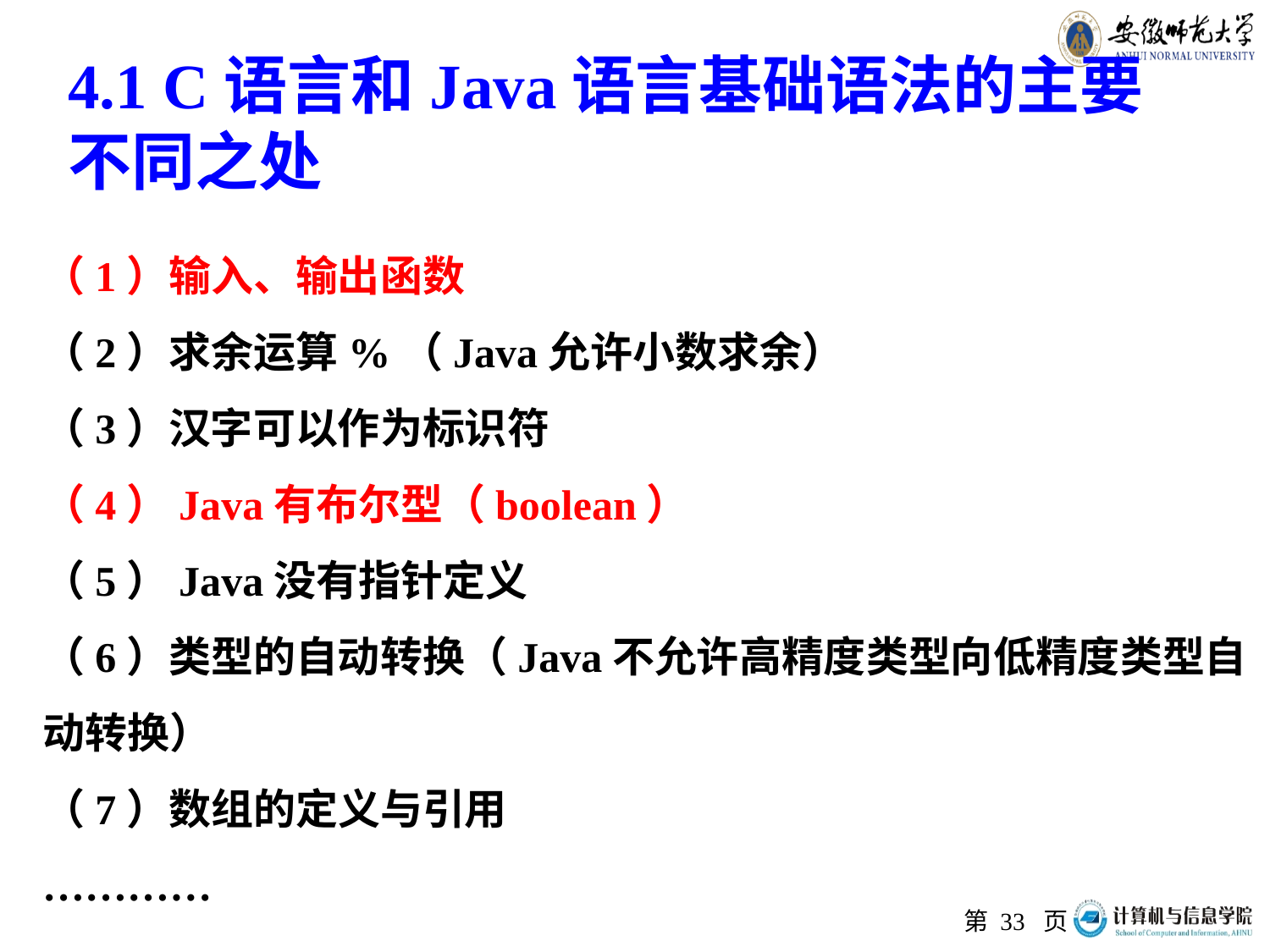

# 4.1 C语言和Java语言基础语法的主要不同之处
（1）输入、输出函数
（2）求余运算%（Java允许小数求余）
（3）汉字可以作为标识符
（4）Java有布尔型（boolean）
（5）Java没有指针定义
（6）类型的自动转换（Java不允许高精度类型向低精度类型自动转换）
（7）数组的定义与引用
…………
第 33  页